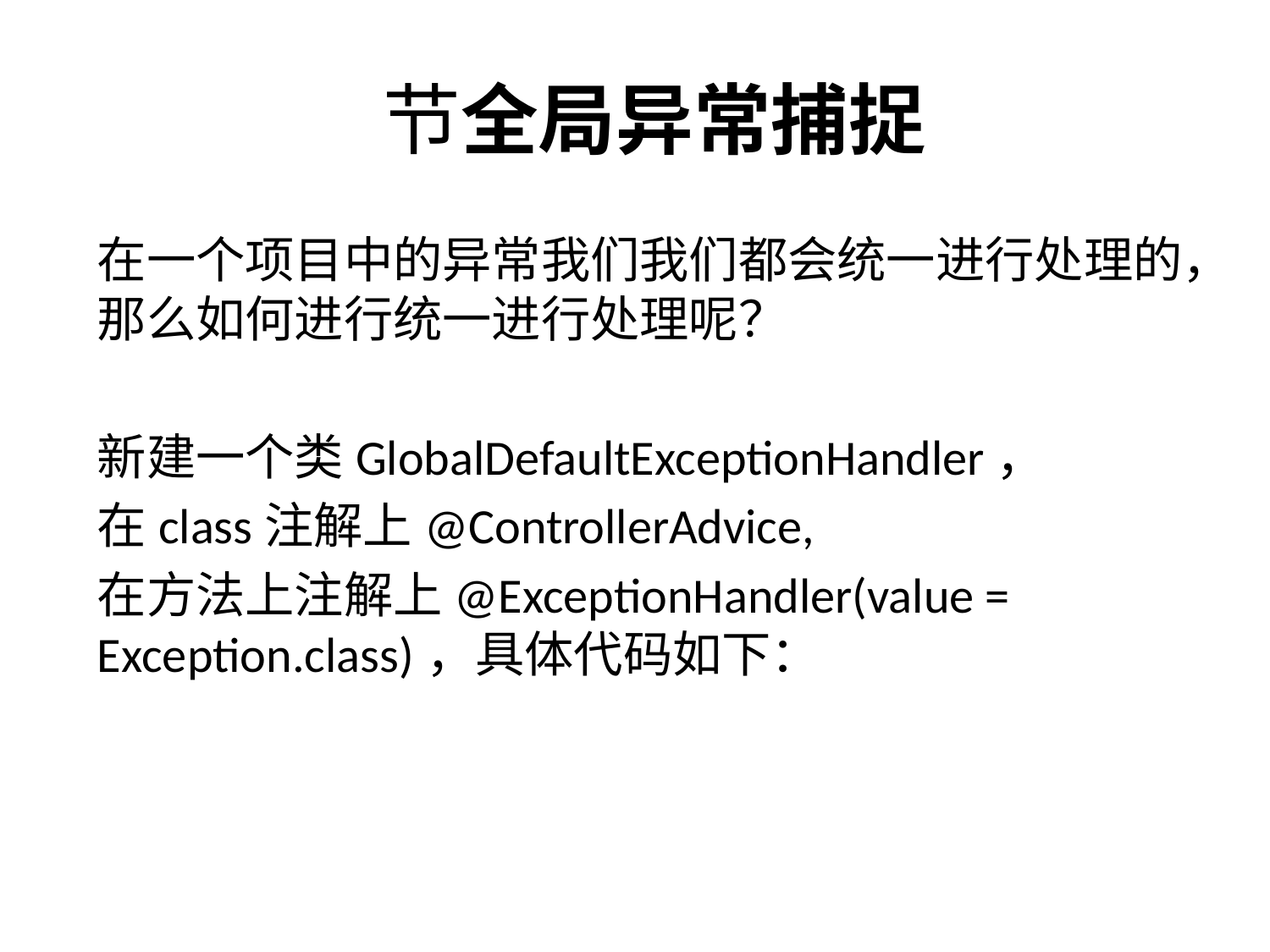

# 节全局异常捕捉
在一个项目中的异常我们我们都会统一进行处理的，那么如何进行统一进行处理呢？

新建一个类GlobalDefaultExceptionHandler，
在class注解上@ControllerAdvice,
在方法上注解上@ExceptionHandler(value = Exception.class)，具体代码如下：